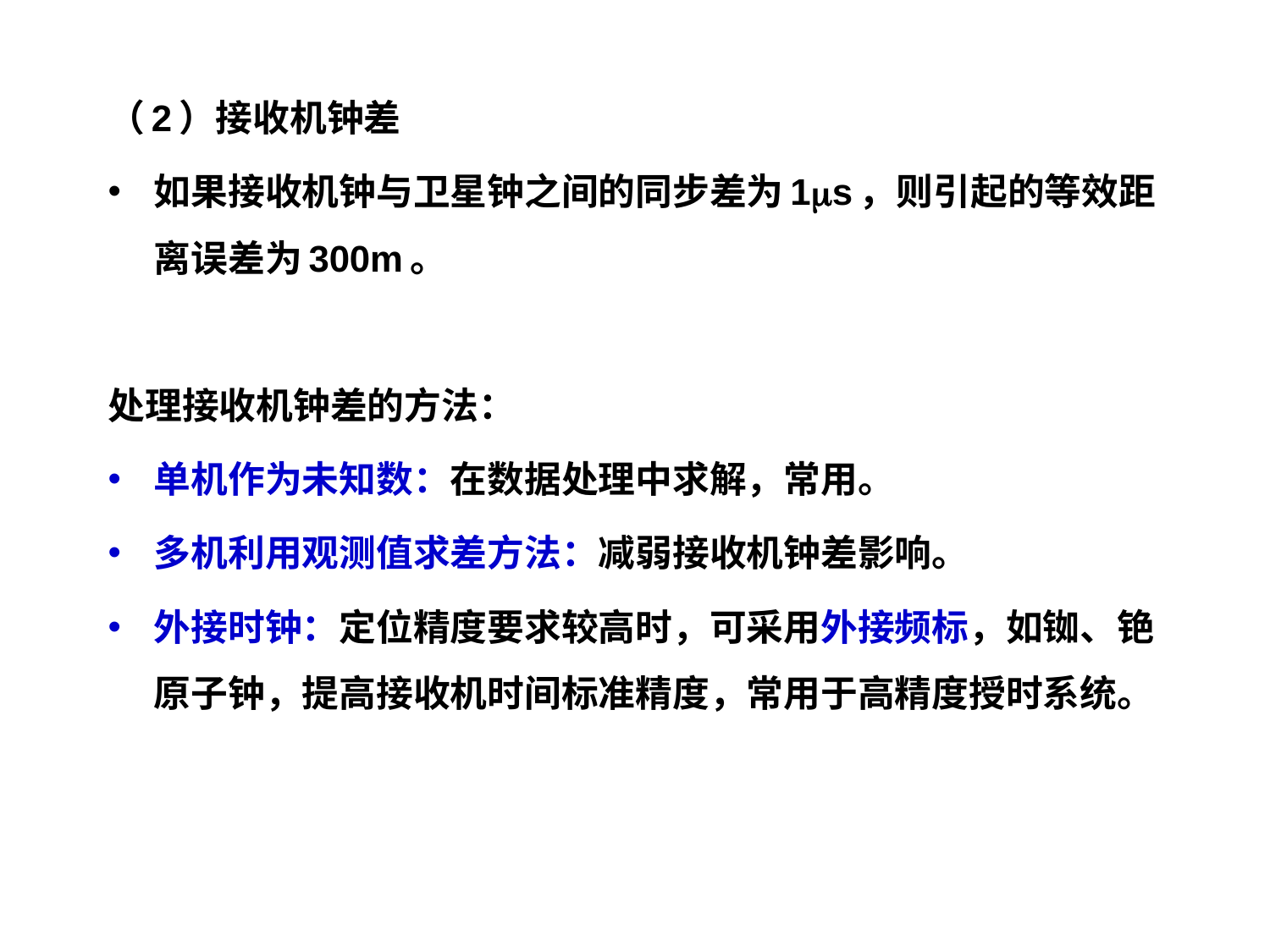

（2）接收机钟差
如果接收机钟与卫星钟之间的同步差为1μs，则引起的等效距离误差为300m。

处理接收机钟差的方法：
单机作为未知数：在数据处理中求解，常用。
多机利用观测值求差方法：减弱接收机钟差影响。
外接时钟：定位精度要求较高时，可采用外接频标，如铷、铯原子钟，提高接收机时间标准精度，常用于高精度授时系统。